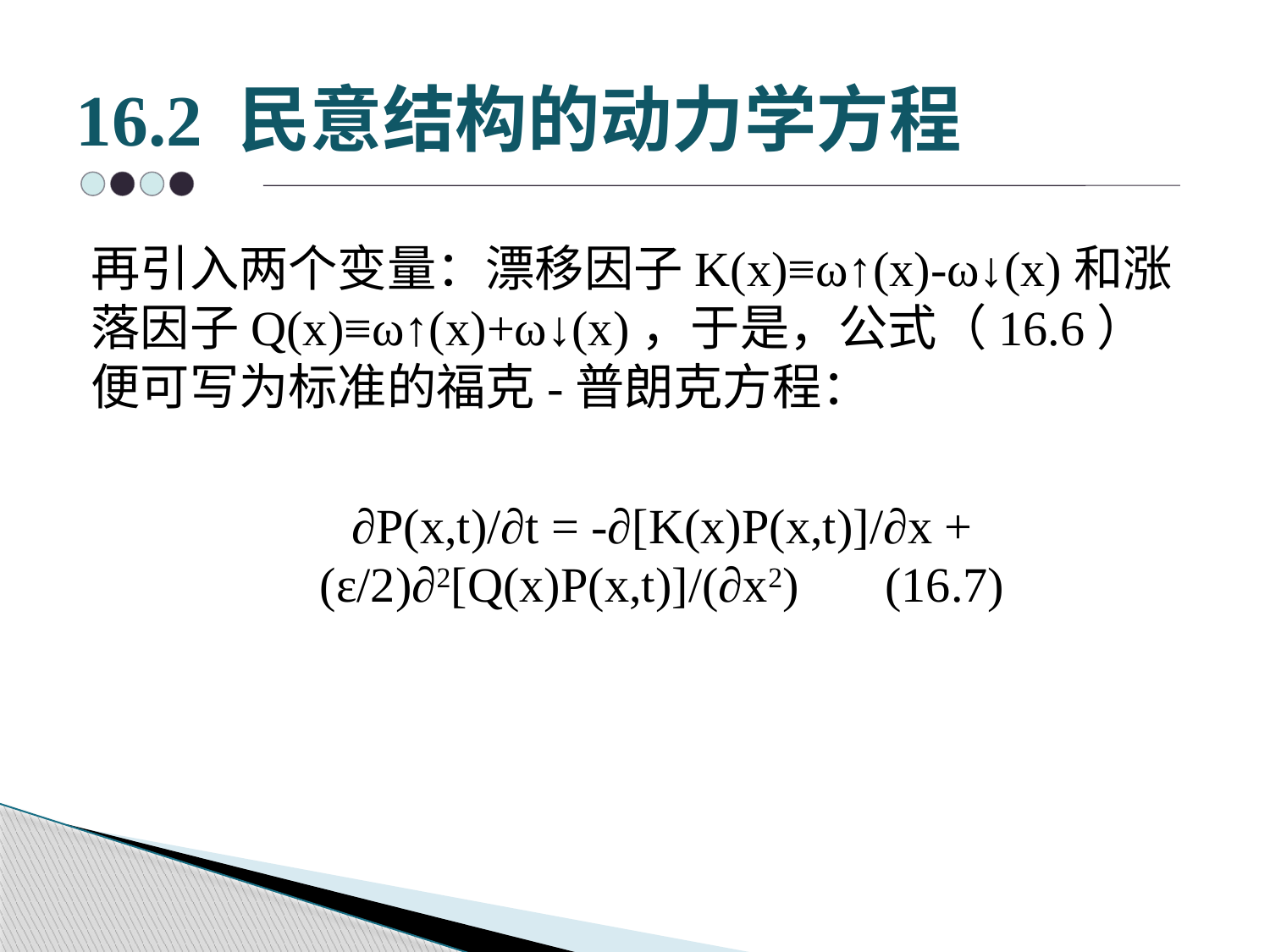

# 16.2 民意结构的动力学方程

再引入两个变量：漂移因子K(x)≡ω↑(x)-ω↓(x)和涨落因子Q(x)≡ω↑(x)+ω↓(x)，于是，公式（16.6）便可写为标准的福克-普朗克方程：

∂P(x,t)/∂t = -∂[K(x)P(x,t)]/∂x + (ε/2)∂2[Q(x)P(x,t)]/(∂x2)       (16.7)